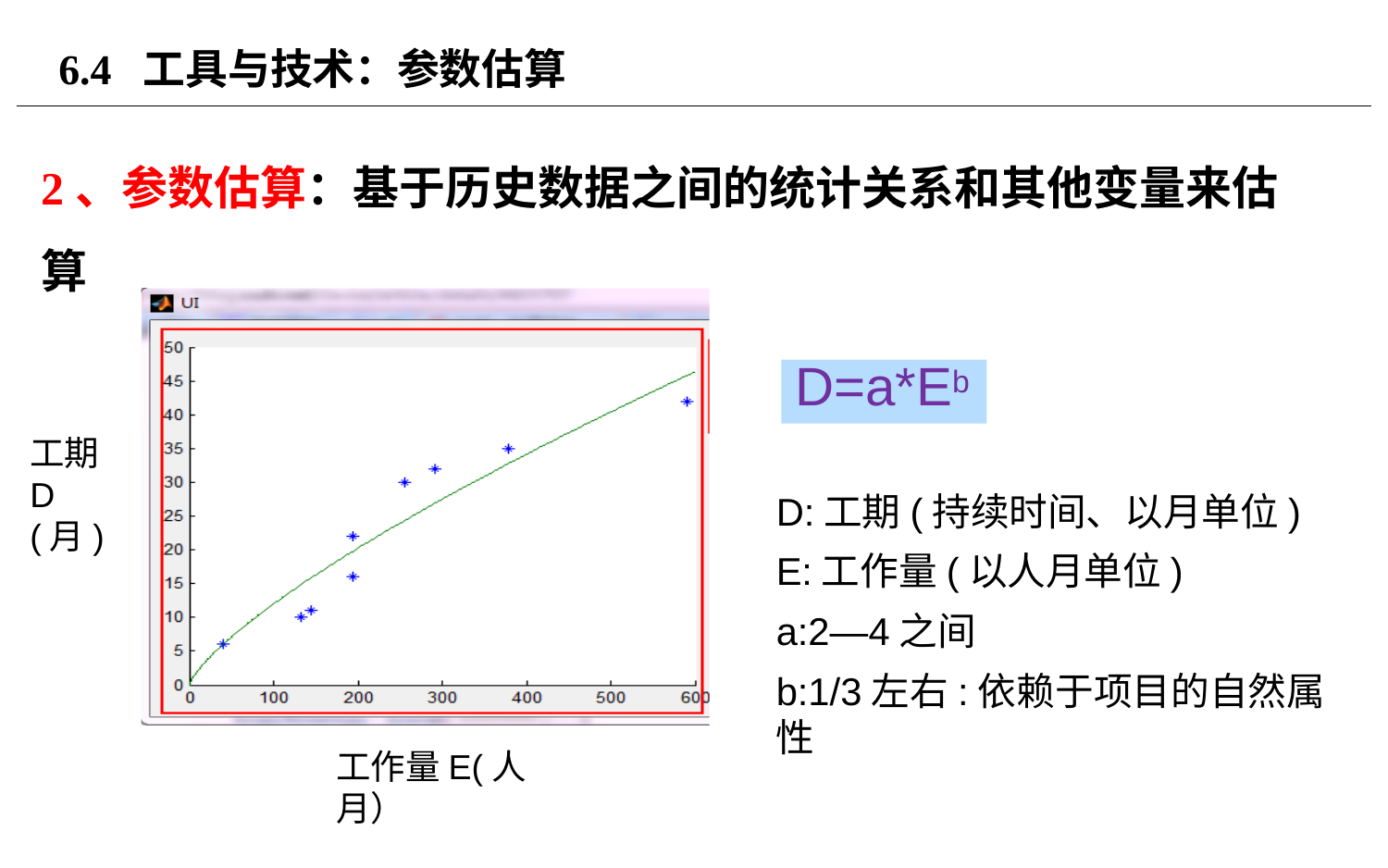

# 6.4  工具与技术：参数估算
2、参数估算：基于历史数据之间的统计关系和其他变量来估算

D=a*Eb
工期D
(月)
D:工期(持续时间、以月单位)
E:工作量(以人月单位)
a:2—4之间
b:1/3左右:依赖于项目的自然属性
工作量E(人月）